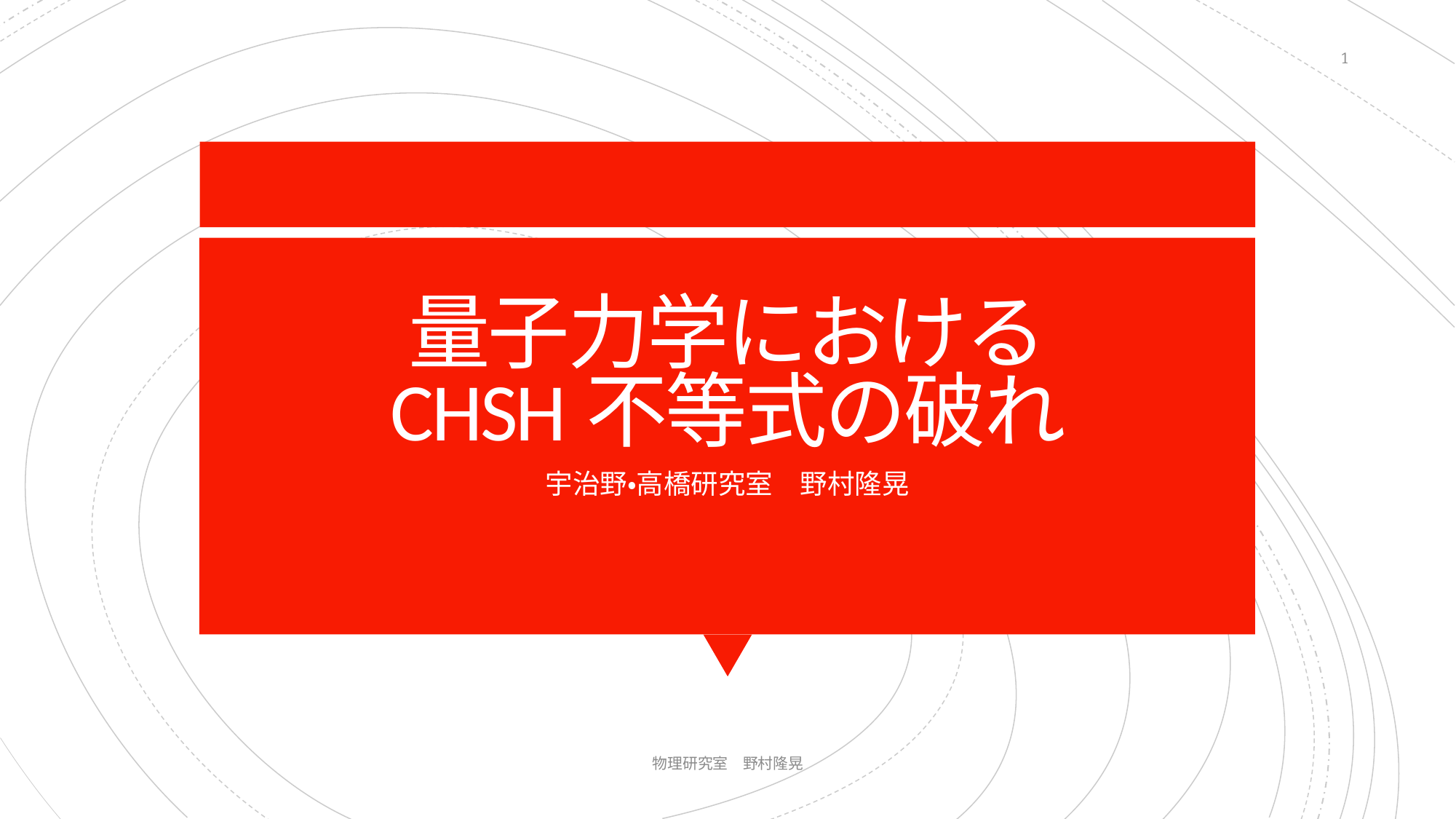

1
# 量子力学における CHSH不等式の破れ
宇治野・高橋研究室　野村隆晃
物理研究室　野村隆晃